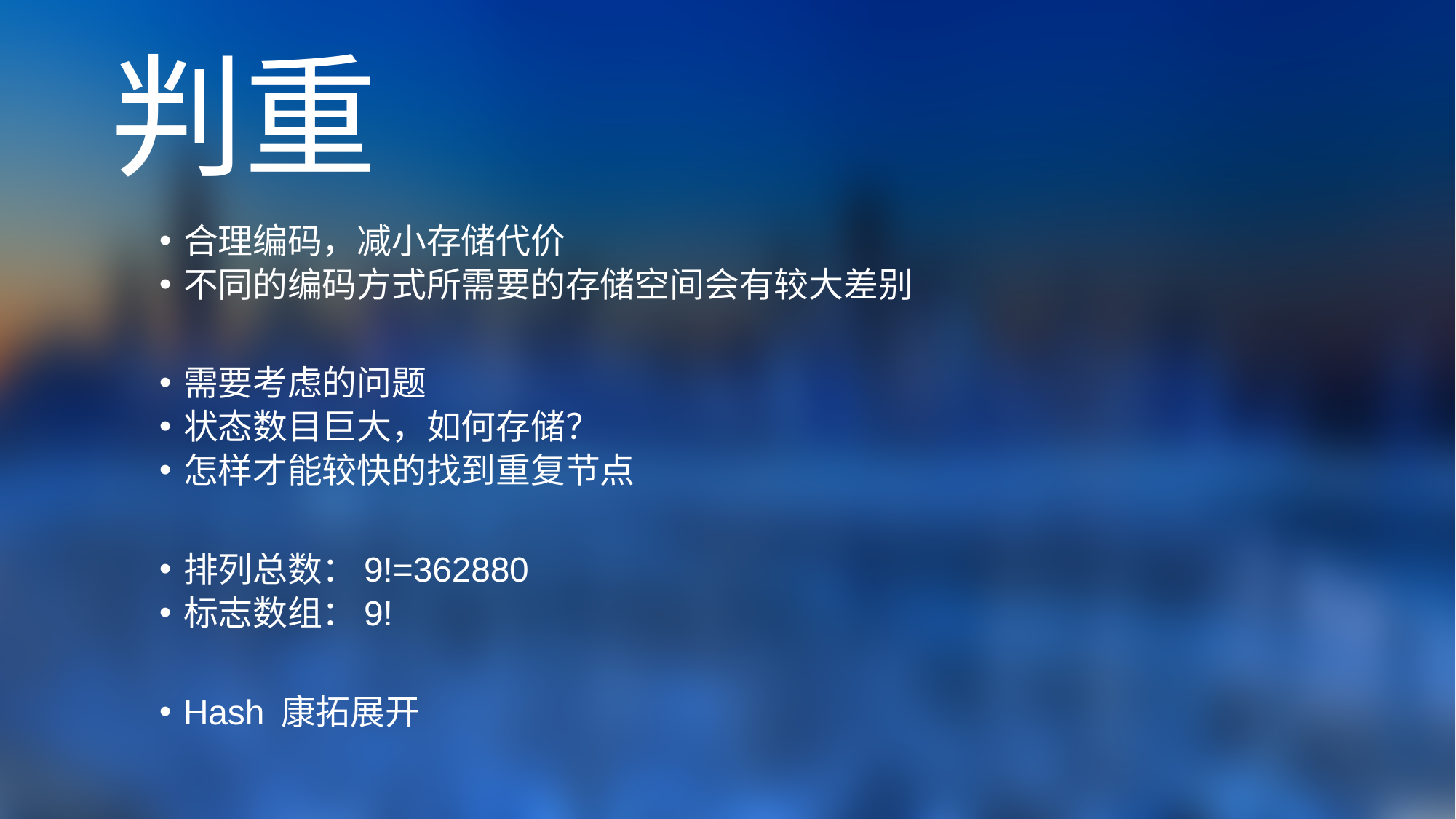

# 判重
合理编码，减小存储代价
不同的编码方式所需要的存储空间会有较大差别

需要考虑的问题
状态数目巨大，如何存储？
怎样才能较快的找到重复节点

排列总数：9!=362880
标志数组：9!

Hash 康拓展开